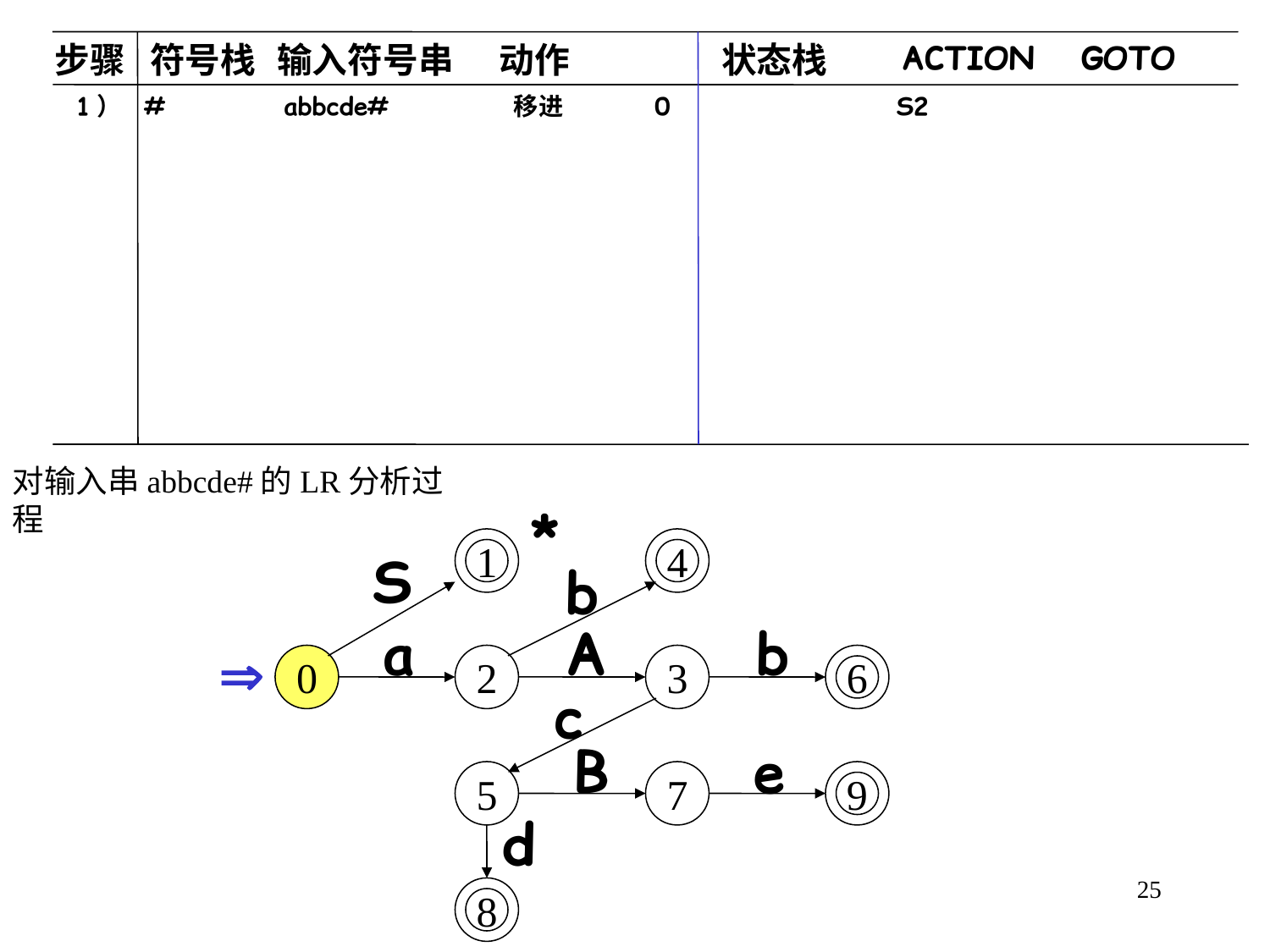

步骤

符号栈

输入符号串
动作

状态栈
ACTION
GOTO
 1）   #           abbcde#           移进               0                     S2

对输入串abbcde#的LR分析过程
*
1
4

S
b

a
A
b
⇒
0
2
3
6

c

B
e
5
7
9

d

25
8